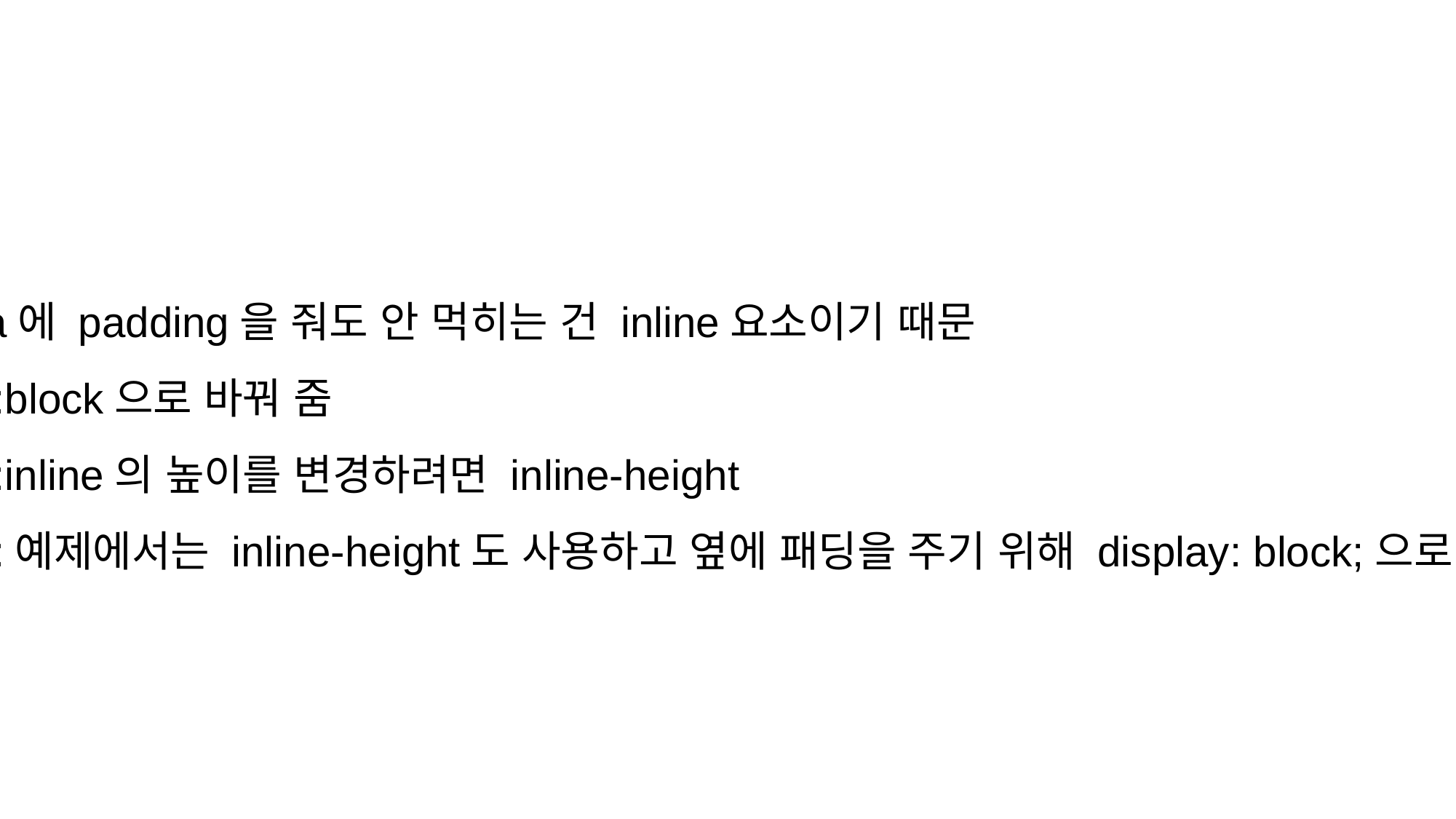

-a에 padding을 줘도 안 먹히는 건 inline요소이기 때문
  :block으로 바꿔 줌
  :inline의 높이를 변경하려면 inline-height
  :예제에서는 inline-height도 사용하고 옆에 패딩을 주기 위해 display: block;으로 했음